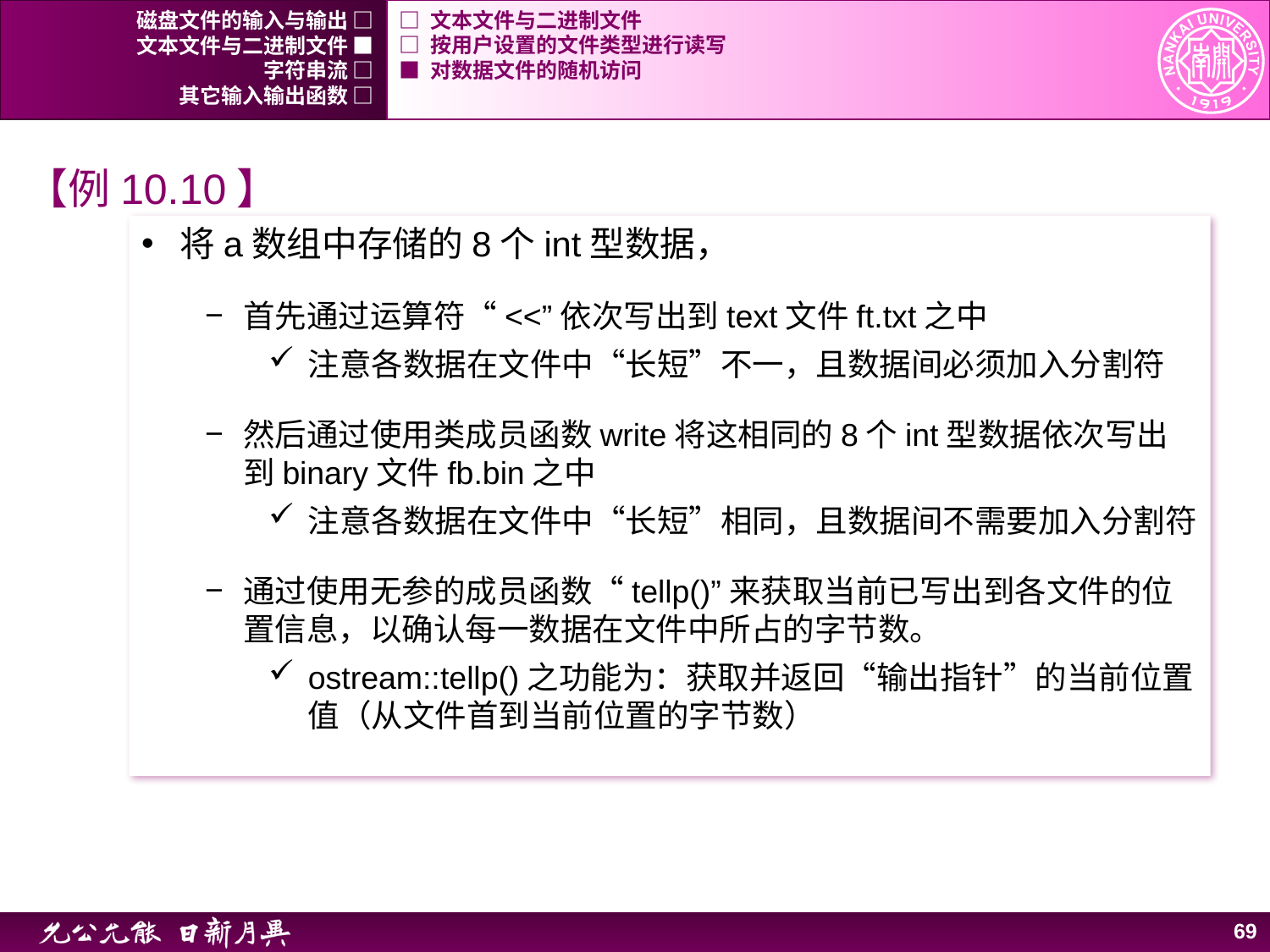

磁盘文件的输入与输出 □
□ 文本文件与二进制文件
文本文件与二进制文件 ■
□ 按用户设置的文件类型进行读写
字符串流 □
■ 对数据文件的随机访问
其它输入输出函数 □
【例10.10】
将a数组中存储的8个int型数据，
首先通过运算符“<<”依次写出到text文件ft.txt之中
注意各数据在文件中“长短”不一，且数据间必须加入分割符
然后通过使用类成员函数write将这相同的8个int型数据依次写出到binary文件fb.bin之中
注意各数据在文件中“长短”相同，且数据间不需要加入分割符
通过使用无参的成员函数“tellp()”来获取当前已写出到各文件的位置信息，以确认每一数据在文件中所占的字节数。
ostream::tellp()之功能为：获取并返回“输出指针”的当前位置值（从文件首到当前位置的字节数）

69